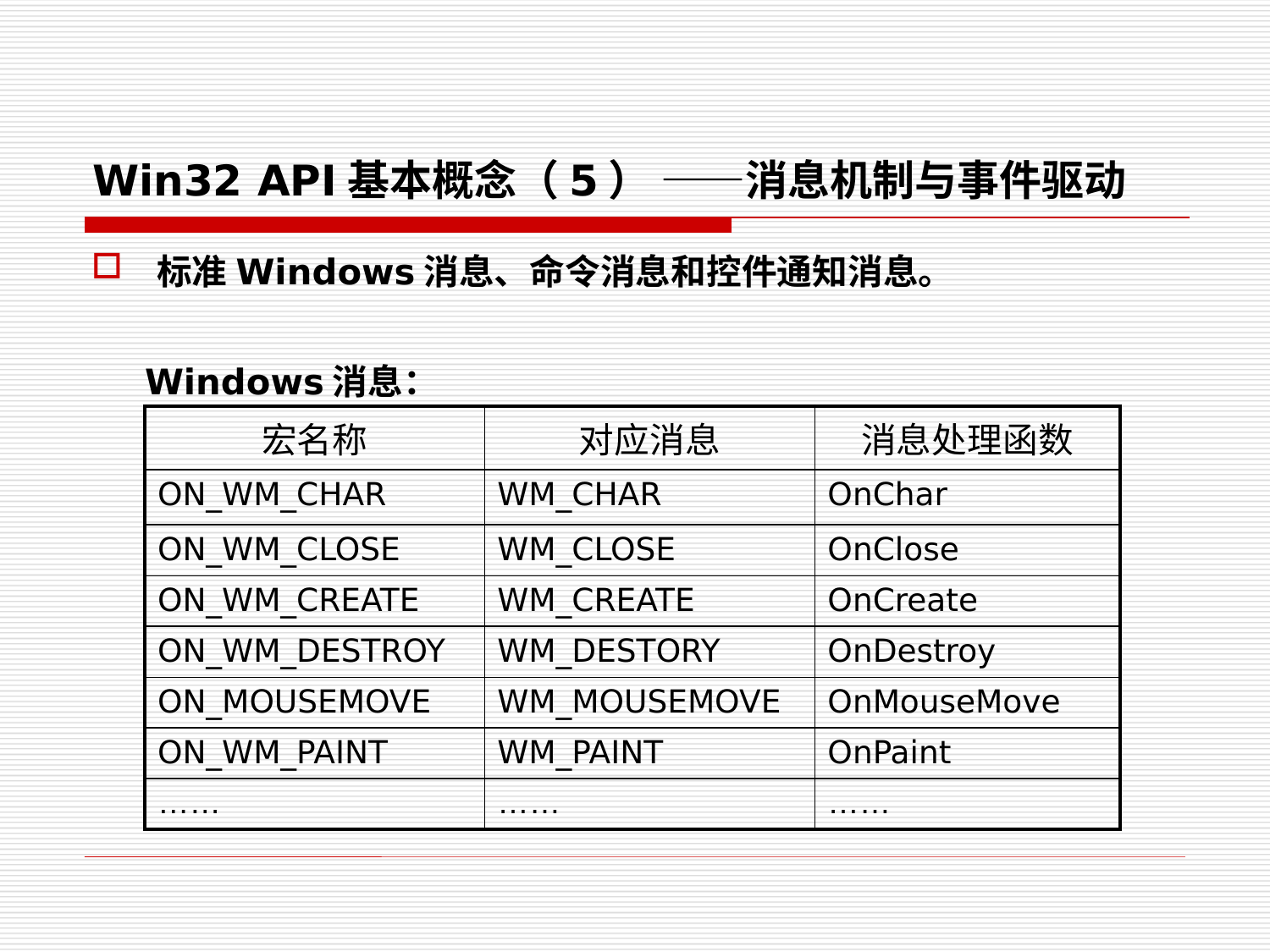

# Win32 API基本概念（5） ——消息机制与事件驱动
标准Windows消息、命令消息和控件通知消息。
Windows消息：
| 宏名称 | 对应消息 | 消息处理函数 |
| --- | --- | --- |
| ON\_WM\_CHAR | WM\_CHAR | OnChar |
| ON\_WM\_CLOSE | WM\_CLOSE | OnClose |
| ON\_WM\_CREATE | WM\_CREATE | OnCreate |
| ON\_WM\_DESTROY | WM\_DESTORY | OnDestroy |
| ON\_MOUSEMOVE | WM\_MOUSEMOVE | OnMouseMove |
| ON\_WM\_PAINT | WM\_PAINT | OnPaint |
| …… | …… | …… |